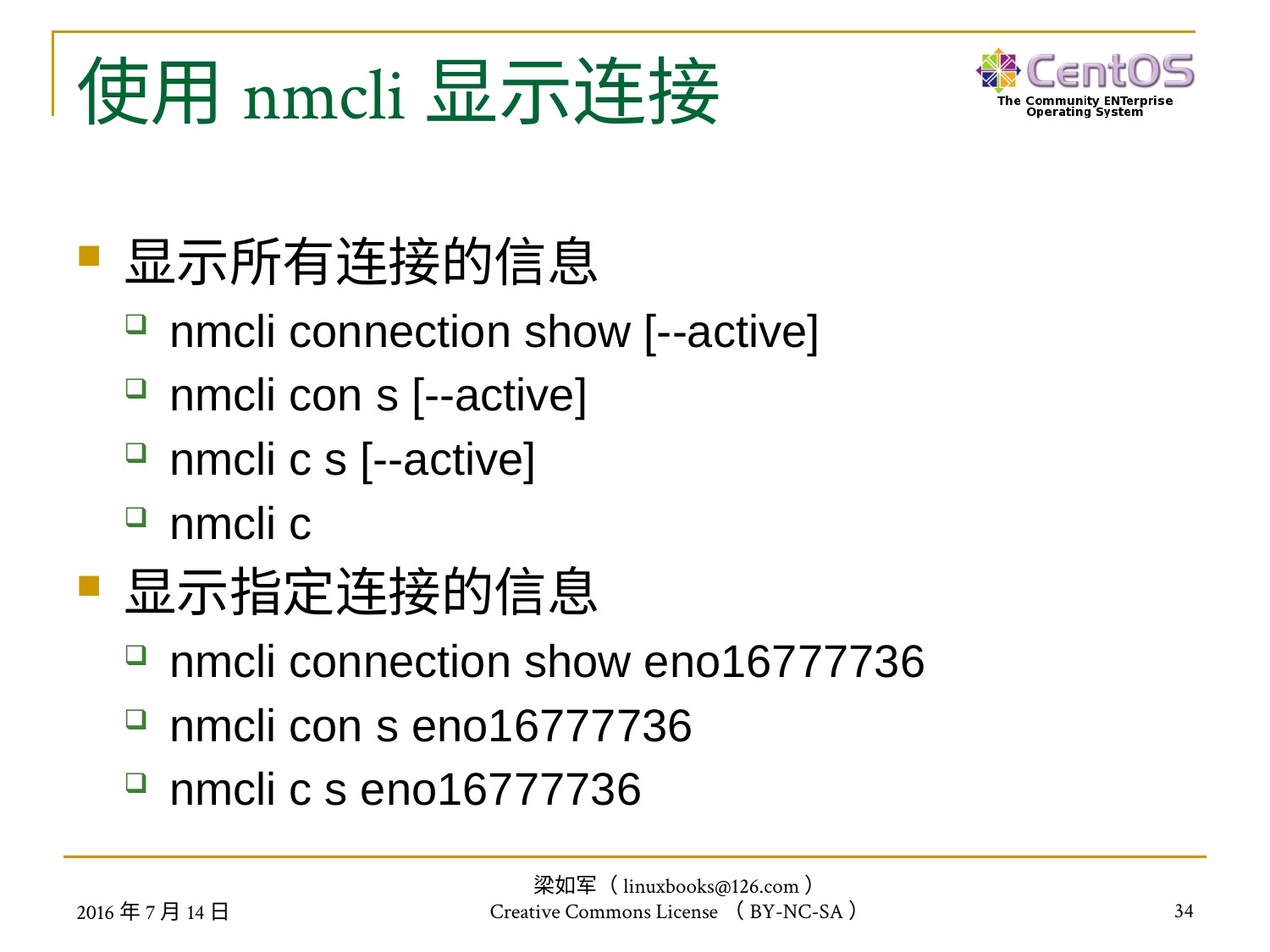

# 使用nmcli显示连接
显示所有连接的信息
nmcli connection show [--active]
nmcli con s [--active]
nmcli c s [--active]
nmcli c
显示指定连接的信息
nmcli connection show eno16777736
nmcli con s eno16777736
nmcli c s eno16777736
梁如军（linuxbooks@126.com）
Creative Commons License（BY-NC-SA）
2016年7月14日
34